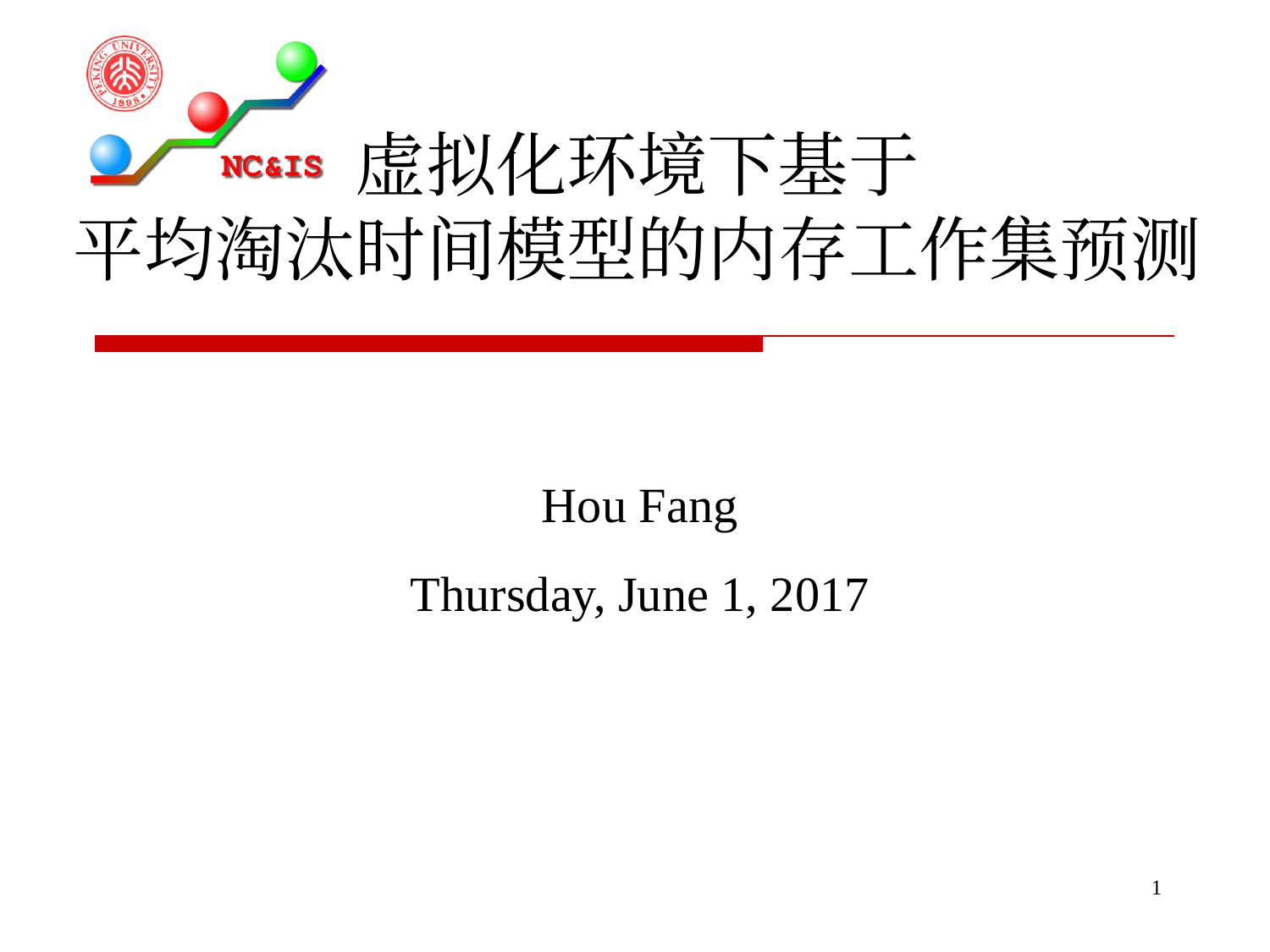

虚拟化环境下基于
平均淘汰时间模型的内存工作集预测

Hou Fang
Thursday, June 1, 2017
1